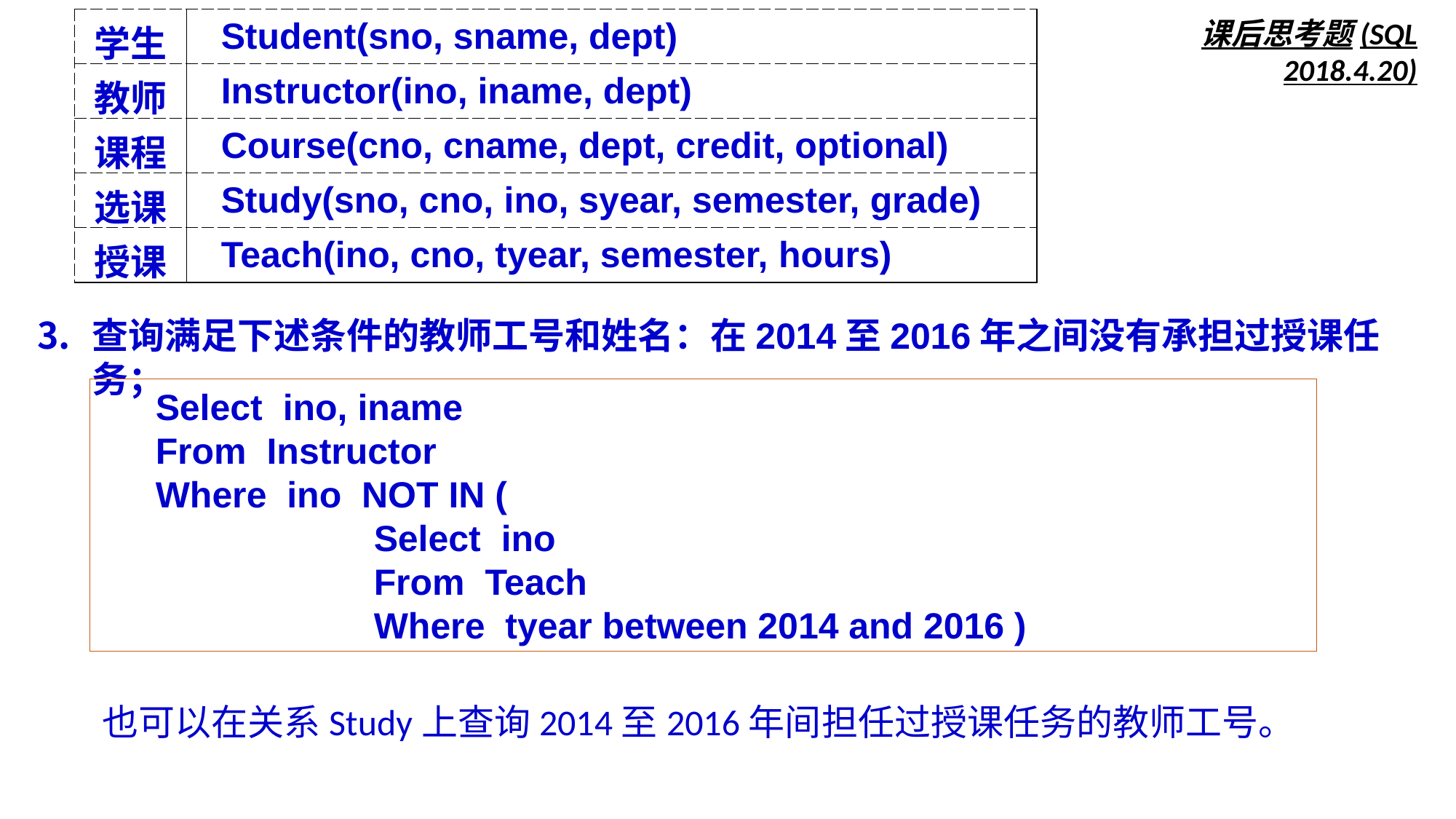

| 学生 | Student(sno, sname, dept) |
| --- | --- |
| 教师 | Instructor(ino, iname, dept) |
| 课程 | Course(cno, cname, dept, credit, optional) |
| 选课 | Study(sno, cno, ino, syear, semester, grade) |
| 授课 | Teach(ino, cno, tyear, semester, hours) |
课后思考题(SQL 2018.4.20)
查询满足下述条件的教师工号和姓名：在2014至2016年之间没有承担过授课任务；
Select  ino, iname
From  Instructor
Where  ino  NOT IN (
Select  ino
From  Teach
Where  tyear between 2014 and 2016 )
也可以在关系Study上查询2014至2016年间担任过授课任务的教师工号。